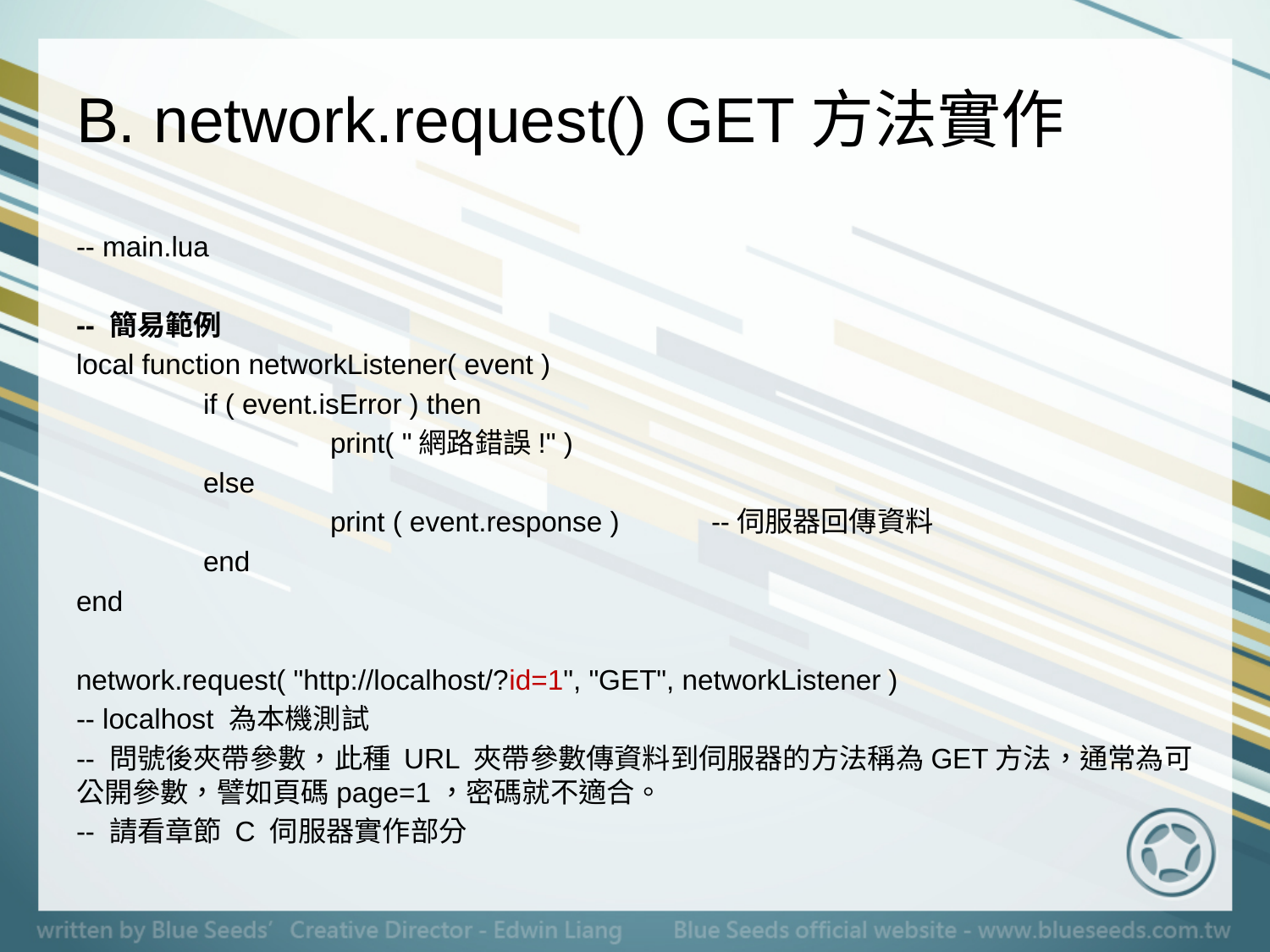

# B. network.request() GET方法實作
-- main.lua

-- 簡易範例
local function networkListener( event )
	if ( event.isError ) then
		print( "網路錯誤!" )
	else
		print ( event.response )	--伺服器回傳資料
	end
end

network.request( "http://localhost/?id=1", "GET", networkListener )
-- localhost 為本機測試
-- 問號後夾帶參數，此種 URL 夾帶參數傳資料到伺服器的方法稱為GET方法，通常為可公開參數，譬如頁碼page=1，密碼就不適合。
-- 請看章節 C 伺服器實作部分